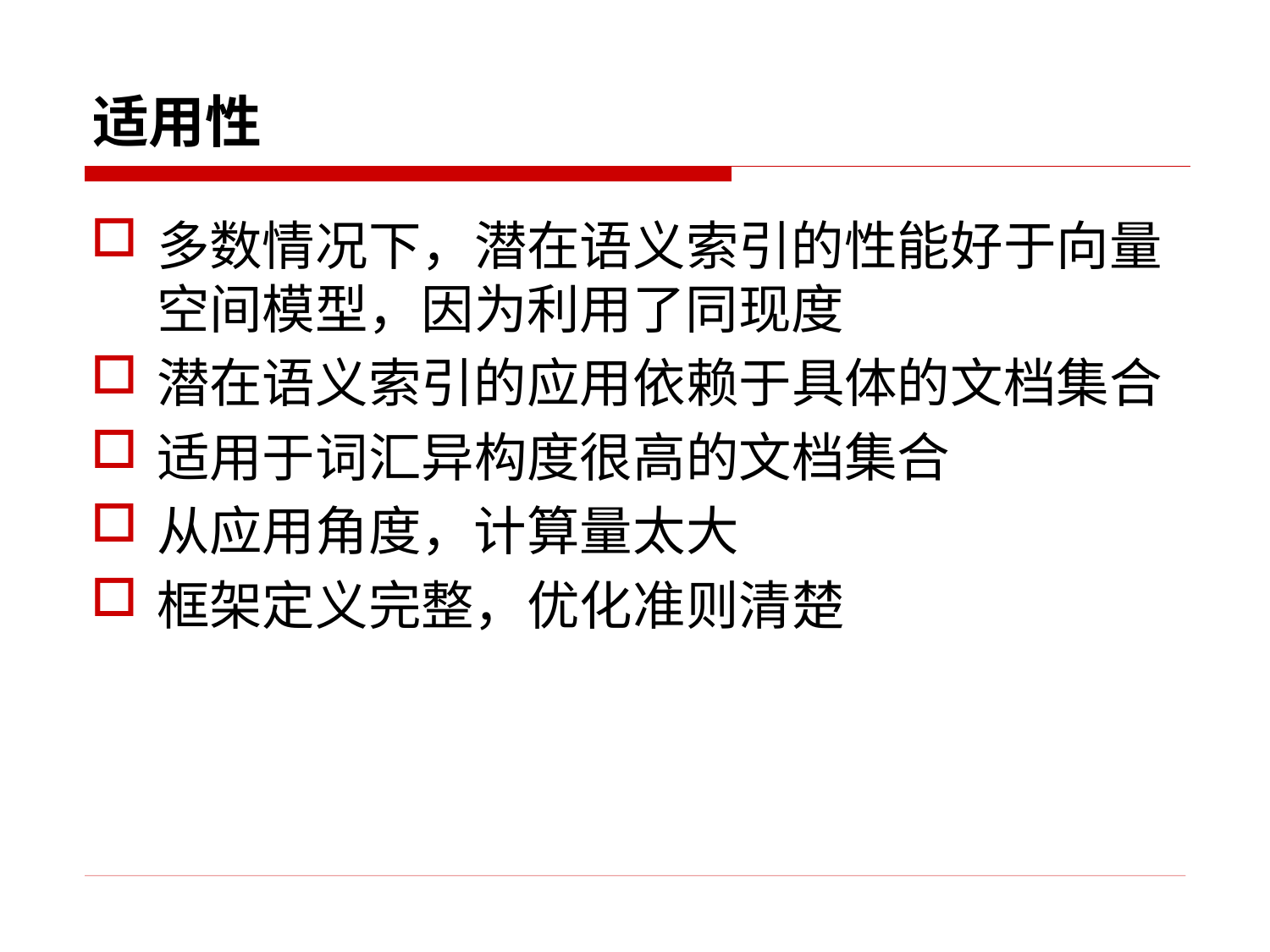

# 适用性
多数情况下，潜在语义索引的性能好于向量空间模型，因为利用了同现度
潜在语义索引的应用依赖于具体的文档集合
适用于词汇异构度很高的文档集合
从应用角度，计算量太大
框架定义完整，优化准则清楚